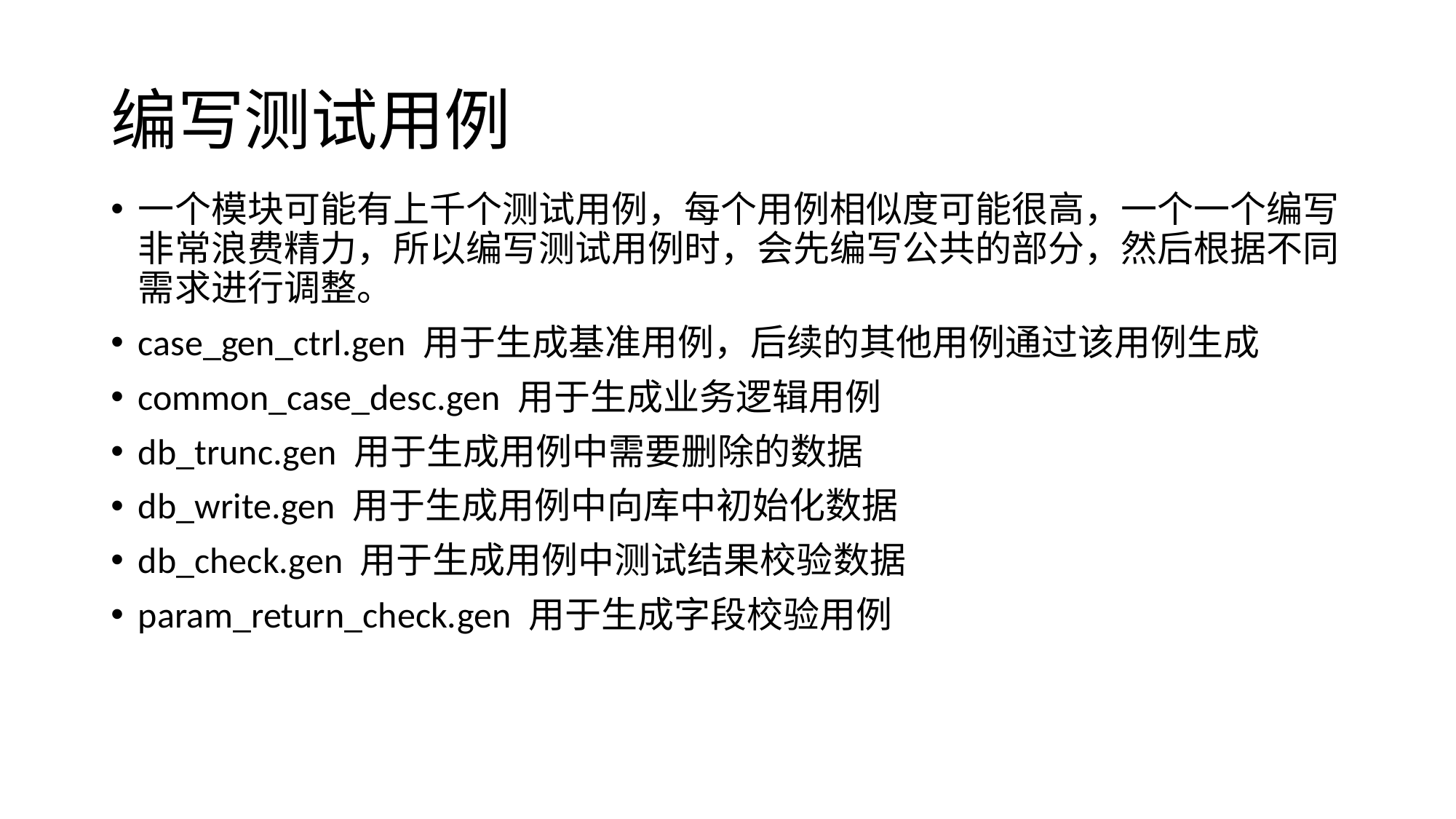

# 编写测试用例
一个模块可能有上千个测试用例，每个用例相似度可能很高，一个一个编写非常浪费精力，所以编写测试用例时，会先编写公共的部分，然后根据不同需求进行调整。
case_gen_ctrl.gen 用于生成基准用例，后续的其他用例通过该用例生成
common_case_desc.gen 用于生成业务逻辑用例
db_trunc.gen 用于生成用例中需要删除的数据
db_write.gen 用于生成用例中向库中初始化数据
db_check.gen 用于生成用例中测试结果校验数据
param_return_check.gen 用于生成字段校验用例